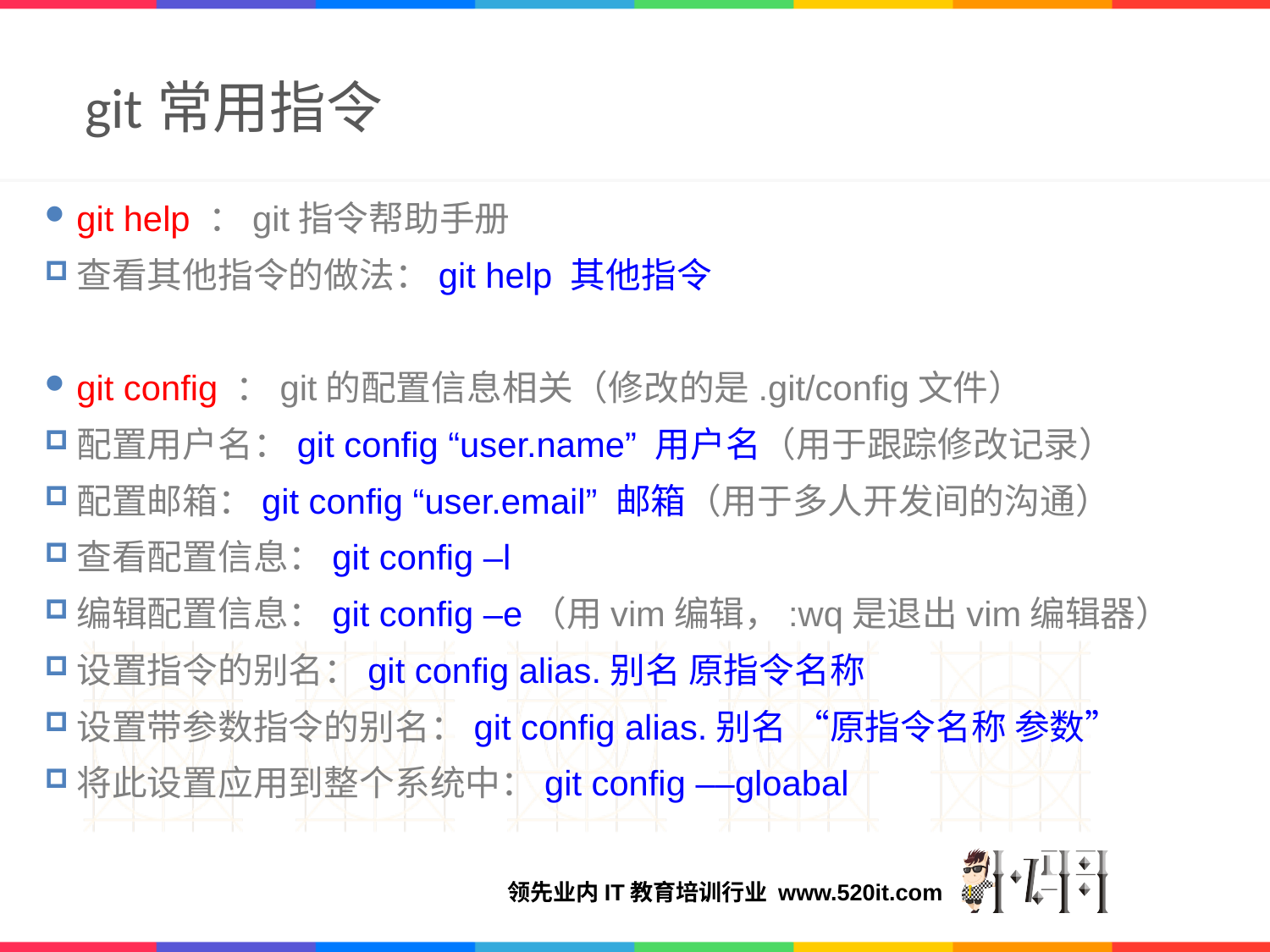

# git常用指令
git help ：git指令帮助手册
查看其他指令的做法：git help 其他指令

git config ：git的配置信息相关（修改的是.git/config文件）
配置用户名：git config “user.name” 用户名（用于跟踪修改记录）
配置邮箱：git config “user.email” 邮箱（用于多人开发间的沟通）
查看配置信息：git config –l
编辑配置信息：git config –e（用vim编辑，:wq是退出vim编辑器）
设置指令的别名：git config alias.别名 原指令名称
设置带参数指令的别名：git config alias.别名 “原指令名称 参数”
将此设置应用到整个系统中：git config ––gloabal